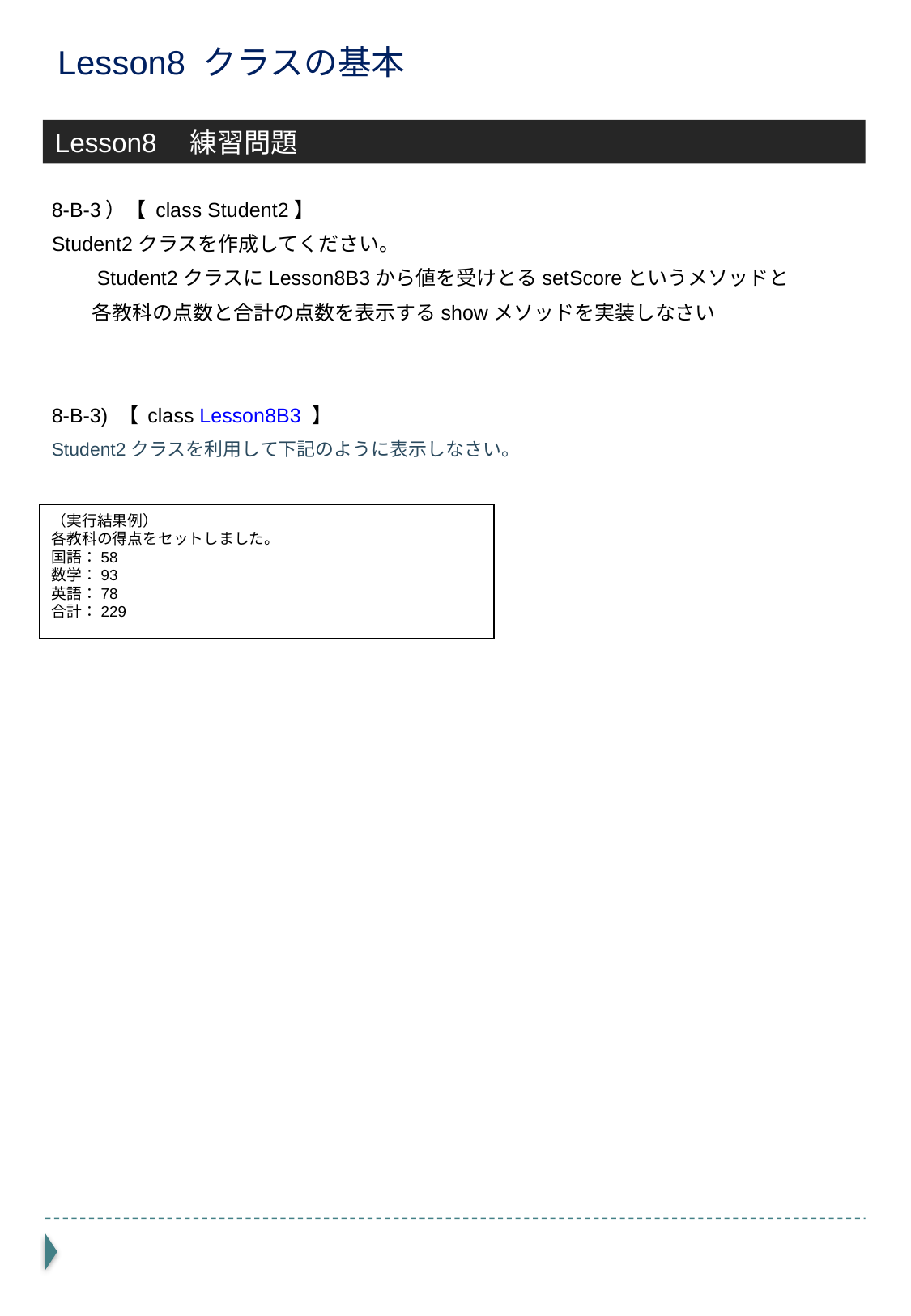

# Lesson8 クラスの基本
Lesson8　練習問題

8-B-3）【 class Student2】
Student2クラスを作成してください。
　　Student2クラスにLesson8B3から値を受けとるsetScoreというメソッドと
　　各教科の点数と合計の点数を表示するshowメソッドを実装しなさい

8-B-3) 【 class Lesson8B3 】
Student2クラスを利用して下記のように表示しなさい。

（実行結果例）
各教科の得点をセットしました。
国語：58
数学：93
英語：78
合計：229